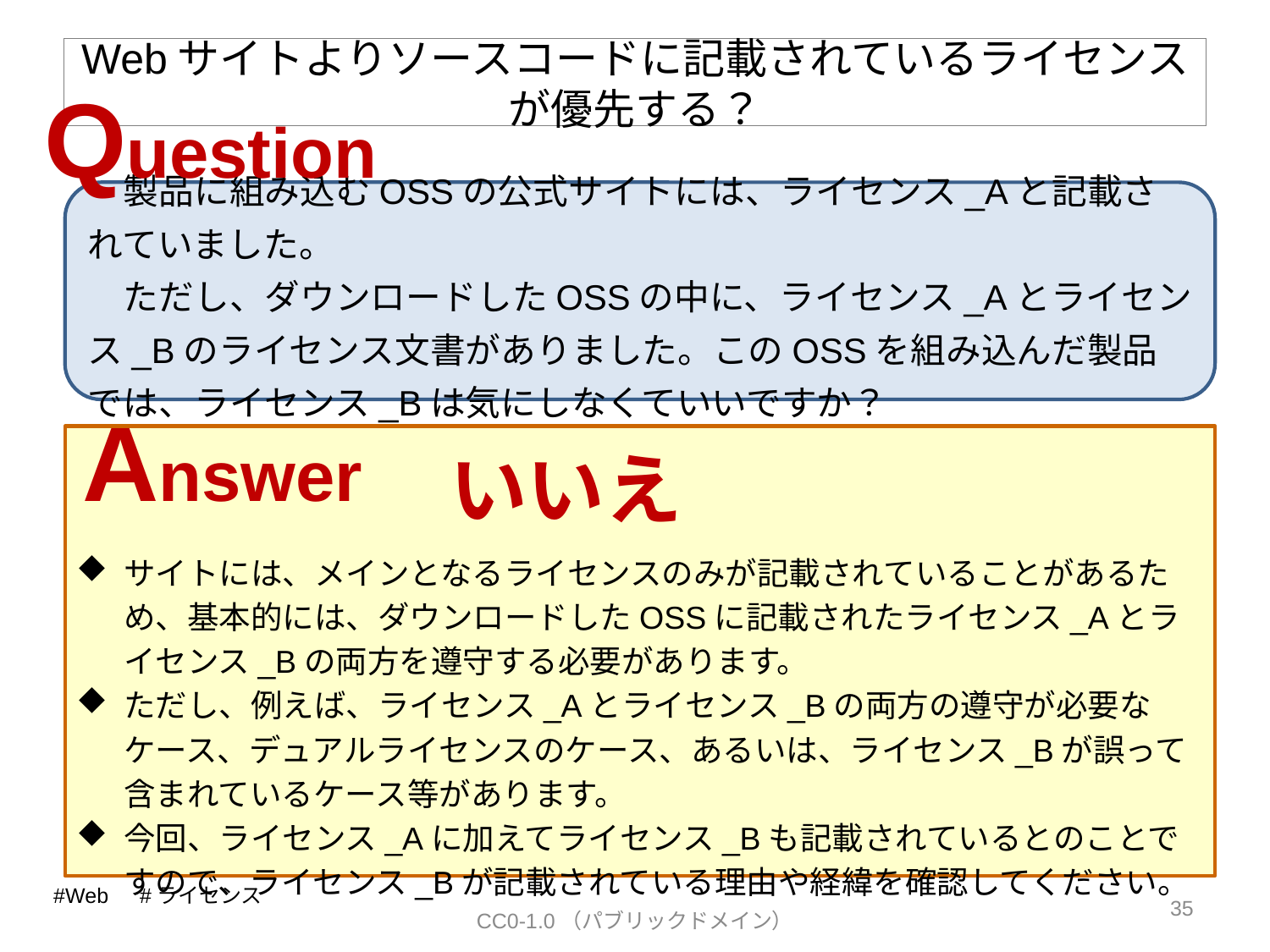

# Webサイトよりソースコードに記載されているライセンスが優先する？
Question
　製品に組み込むOSSの公式サイトには、ライセンス_Aと記載されていました。
　ただし、ダウンロードしたOSSの中に、ライセンス_Aとライセンス_Bのライセンス文書がありました。このOSSを組み込んだ製品では、ライセンス_Bは気にしなくていいですか？
Answer

いいえ
サイトには、メインとなるライセンスのみが記載されていることがあるため、基本的には、ダウンロードしたOSSに記載されたライセンス_Aとライセンス_Bの両方を遵守する必要があります。
ただし、例えば、ライセンス_Aとライセンス_Bの両方の遵守が必要なケース、デュアルライセンスのケース、あるいは、ライセンス_Bが誤って含まれているケース等があります。
今回、ライセンス_Aに加えてライセンス_Bも記載されているとのことですので、ライセンス_Bが記載されている理由や経緯を確認してください。

#Web　#ライセンス
35
CC0-1.0（パブリックドメイン）